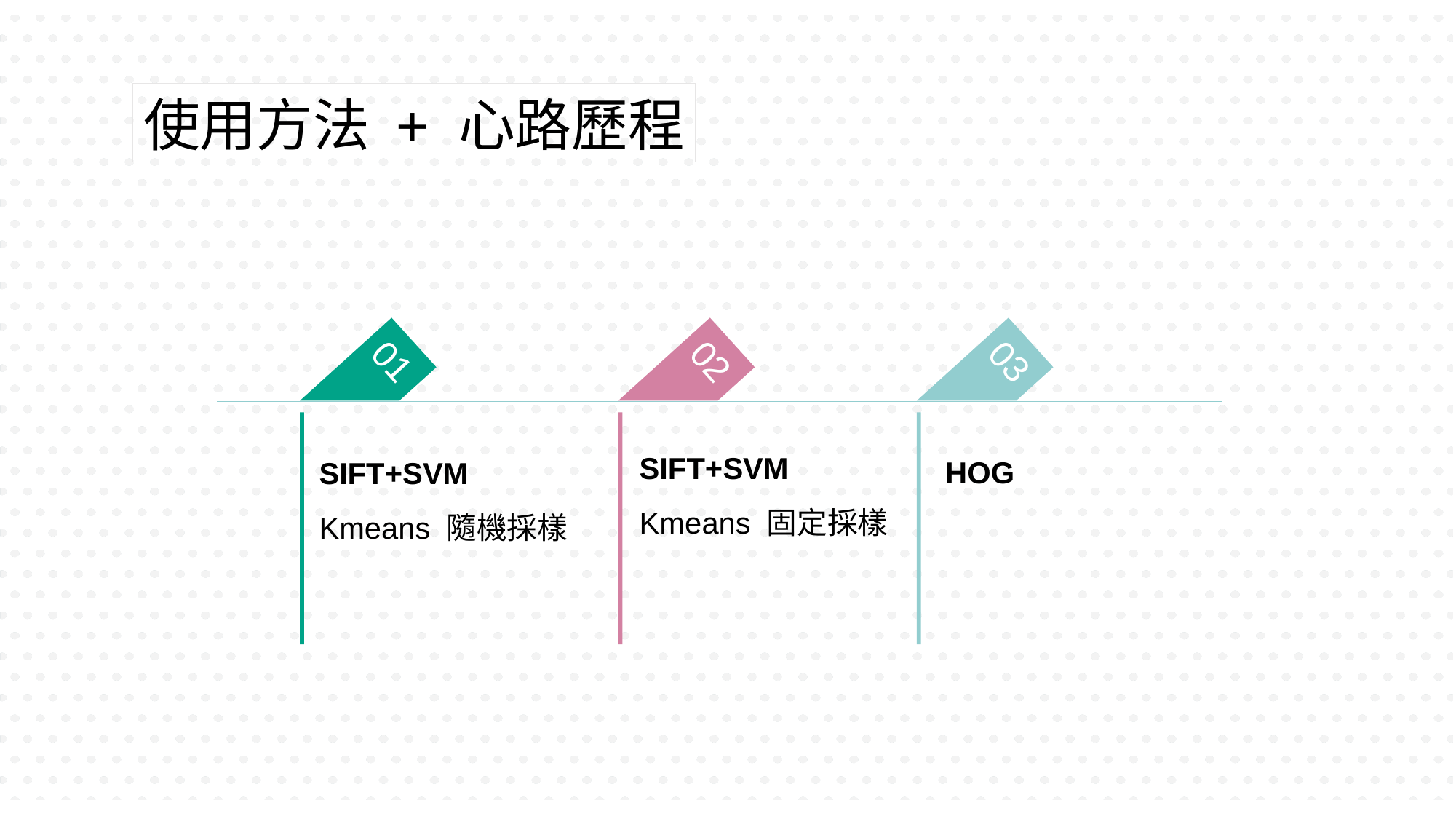

使用方法 + 心路歷程
01
02
03

 HOG

SIFT+SVM
Kmeans 固定採樣

SIFT+SVM
Kmeans 隨機採樣